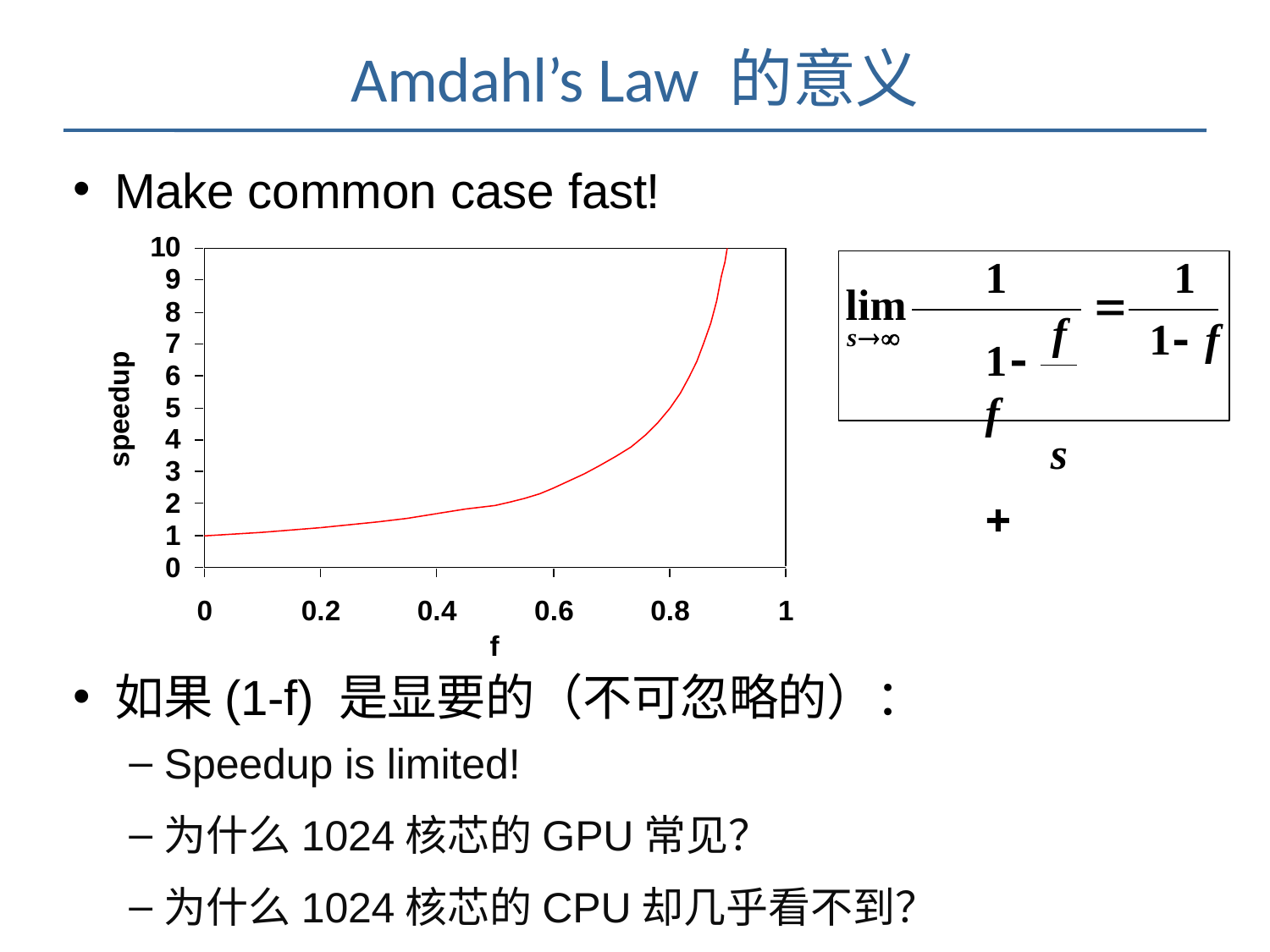

# Amdahl’s Law 的意义
Make common case fast!

如果(1-f) 是显要的（不可忽略的）：
Speedup is limited!
为什么1024核芯的GPU常见？
为什么1024核芯的CPU却几乎看不到？

10
9
8
7
6
5
4
3
2
1
0

1
1− f	+
1
1− f

lim
=

f  s

s→∞

speedup

0
0.2
0.4
0.6
0.8
1
f